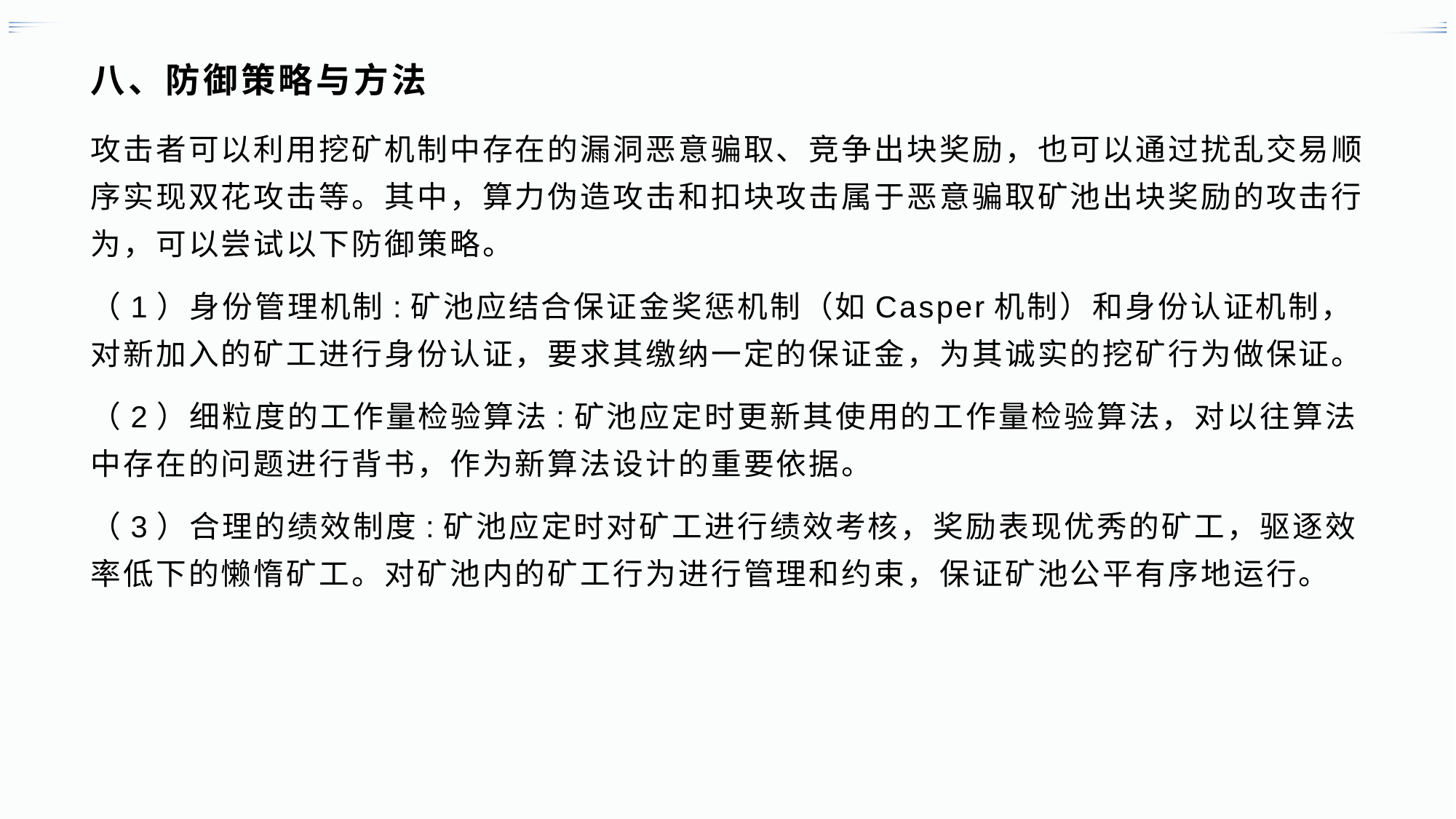

# 八、防御策略与方法
攻击者可以利用挖矿机制中存在的漏洞恶意骗取、竞争出块奖励，也可以通过扰乱交易顺序实现双花攻击等。其中，算力伪造攻击和扣块攻击属于恶意骗取矿池出块奖励的攻击行为，可以尝试以下防御策略。
（1）身份管理机制:矿池应结合保证金奖惩机制（如Casper机制）和身份认证机制，对新加入的矿工进行身份认证，要求其缴纳一定的保证金，为其诚实的挖矿行为做保证。
（2）细粒度的工作量检验算法:矿池应定时更新其使用的工作量检验算法，对以往算法中存在的问题进行背书，作为新算法设计的重要依据。
（3）合理的绩效制度:矿池应定时对矿工进行绩效考核，奖励表现优秀的矿工，驱逐效率低下的懒惰矿工。对矿池内的矿工行为进行管理和约束，保证矿池公平有序地运行。